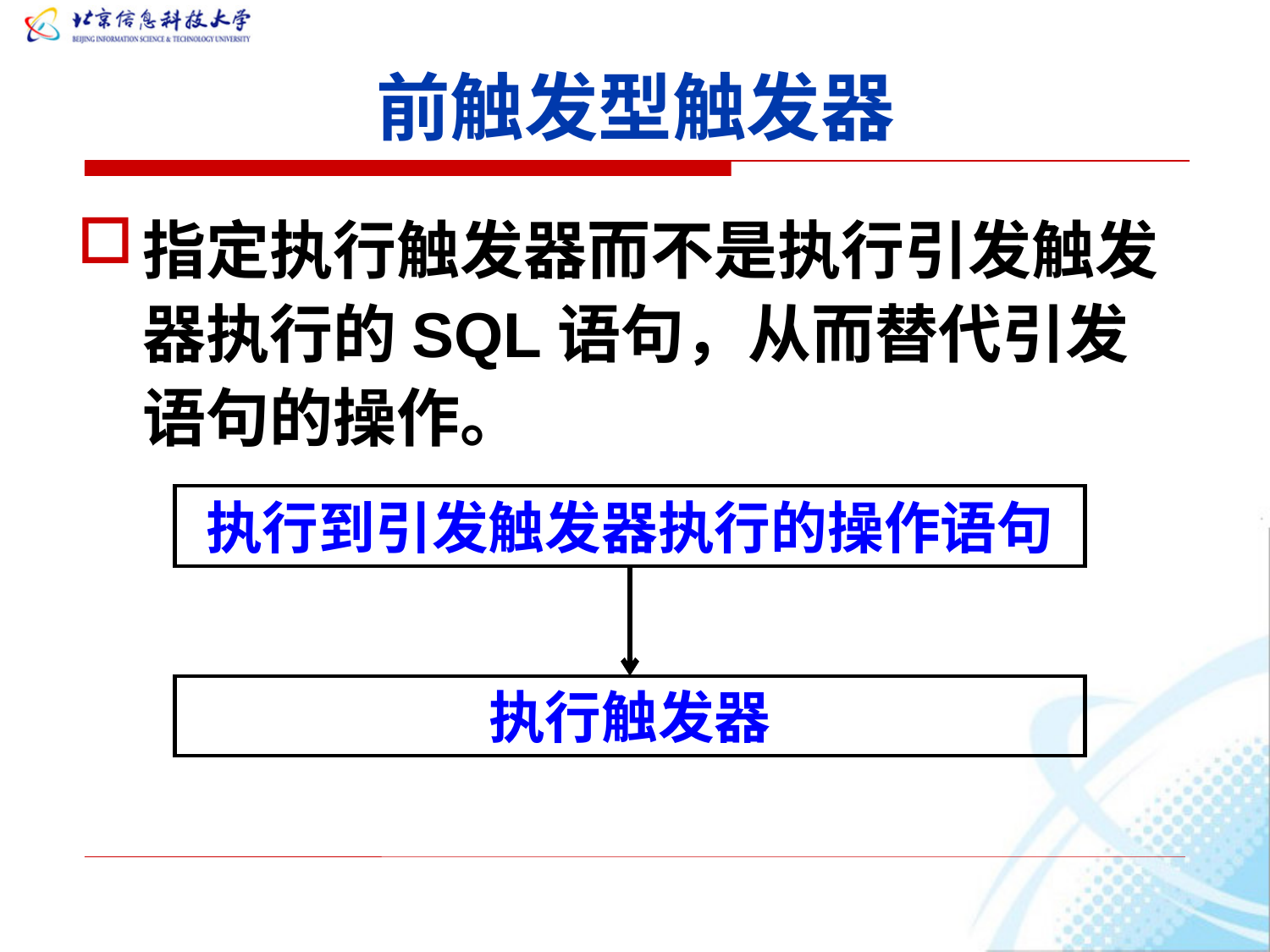

# 前触发型触发器
指定执行触发器而不是执行引发触发器执行的SQL语句，从而替代引发语句的操作。
执行到引发触发器执行的操作语句
执行触发器

10